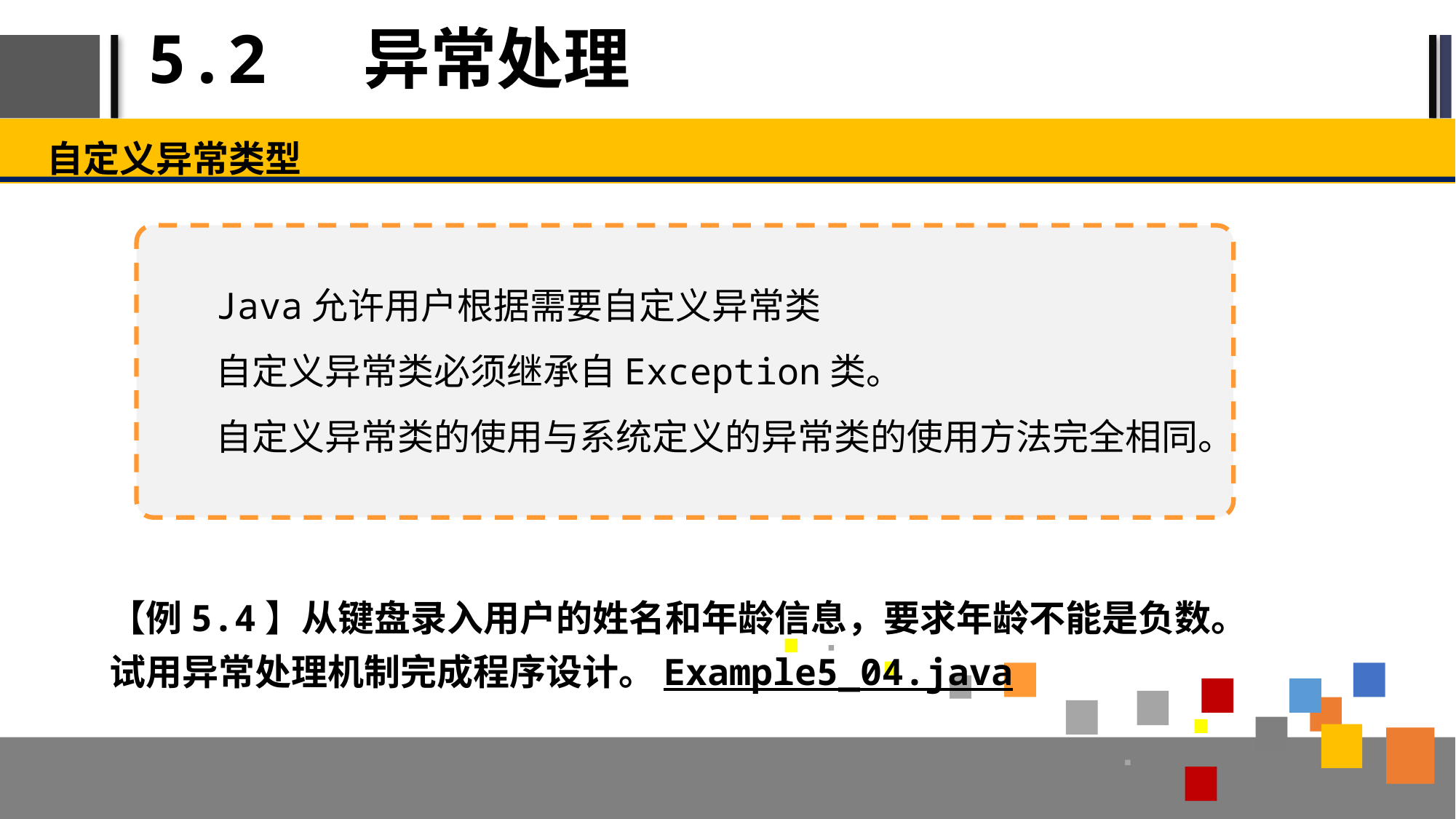

# 5.2  异常处理

自定义异常类型

Java允许用户根据需要自定义异常类
自定义异常类必须继承自Exception类。
自定义异常类的使用与系统定义的异常类的使用方法完全相同。
【例5.4】从键盘录入用户的姓名和年龄信息，要求年龄不能是负数。试用异常处理机制完成程序设计。Example5_04.java